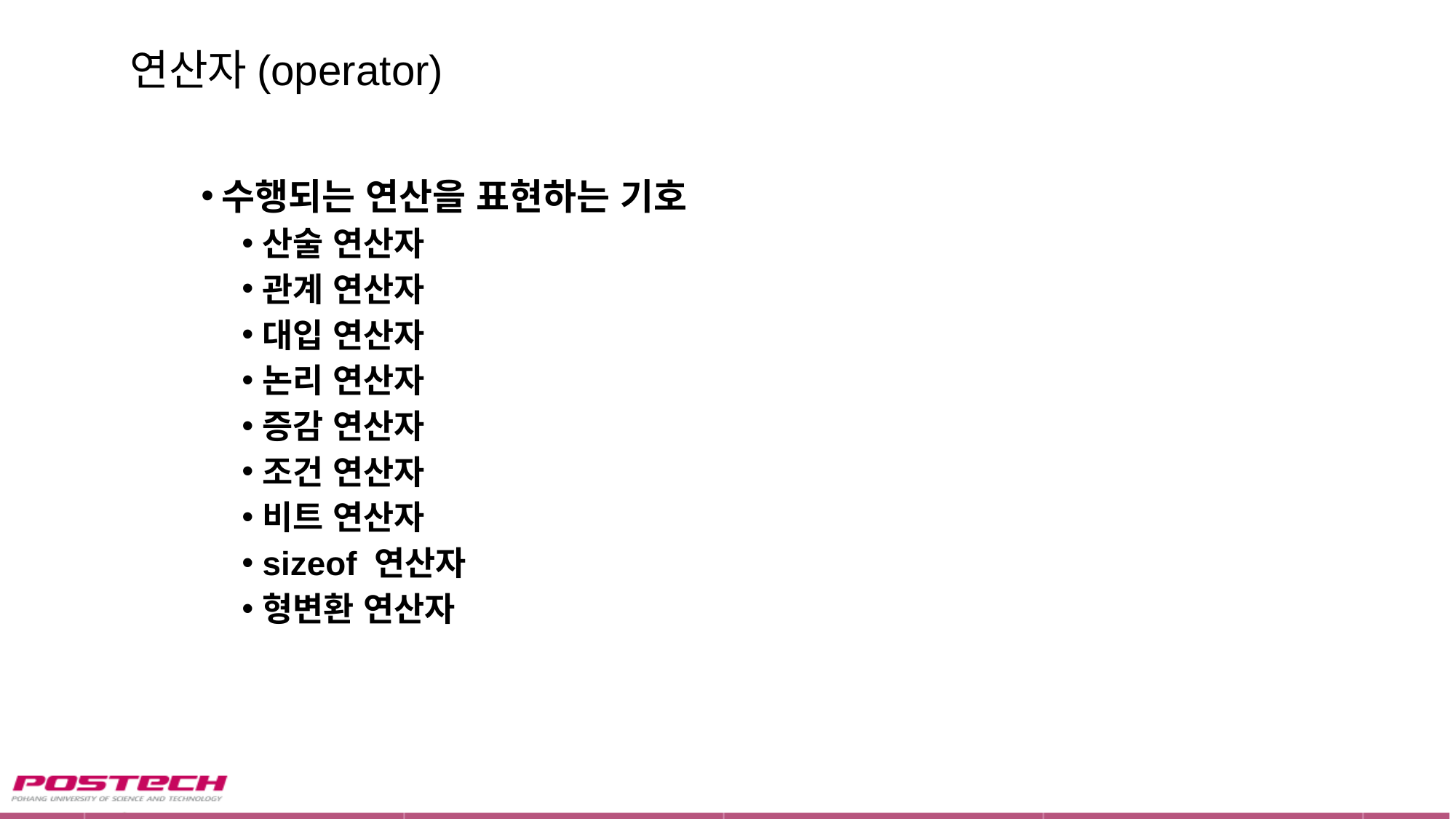

# 연산자(operator)
수행되는 연산을 표현하는 기호
산술 연산자
관계 연산자
대입 연산자
논리 연산자
증감 연산자
조건 연산자
비트 연산자
sizeof 연산자
형변환 연산자